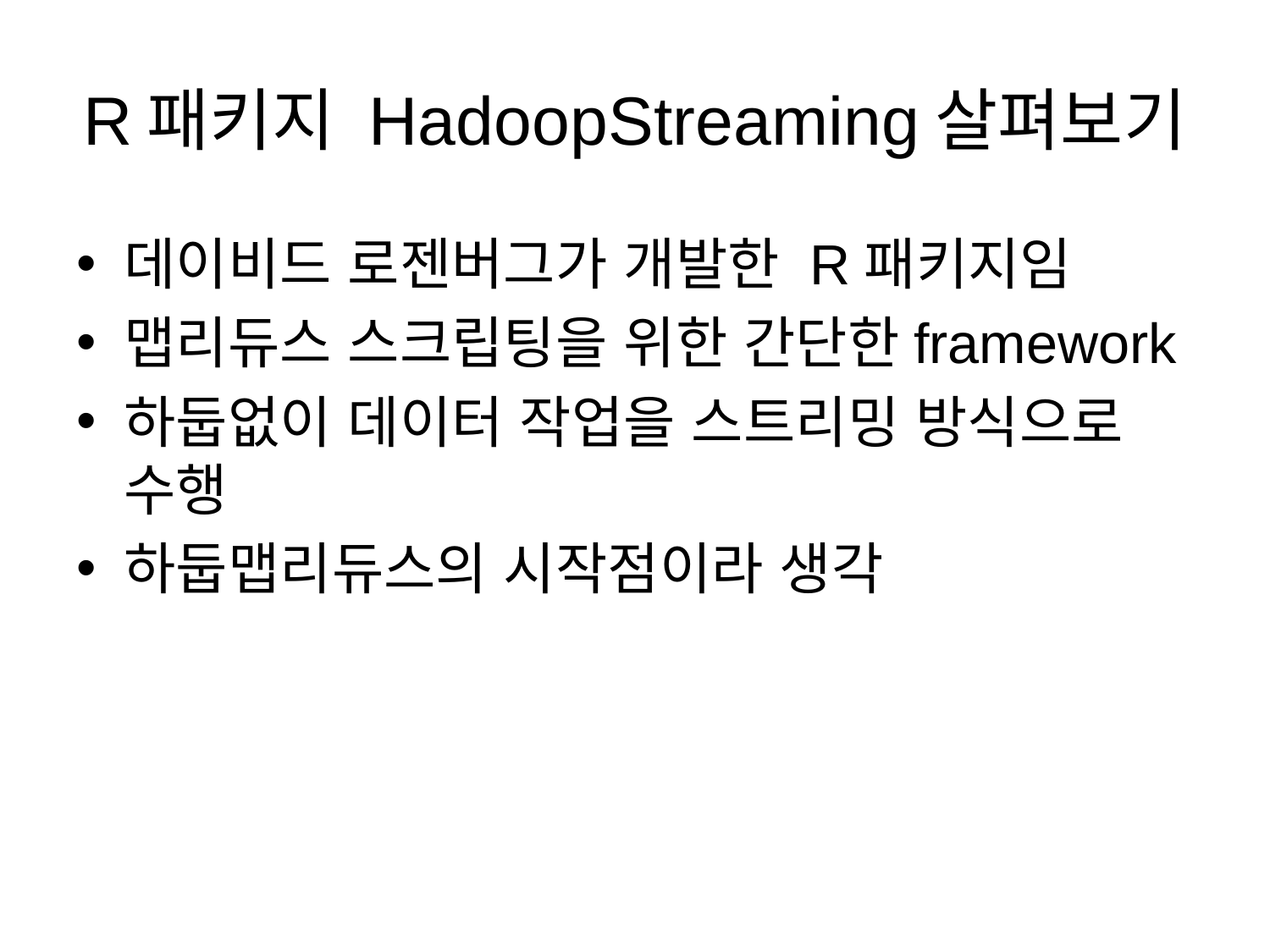

# R패키지 HadoopStreaming살펴보기
데이비드 로젠버그가 개발한 R패키지임
맵리듀스 스크립팅을 위한 간단한framework
하둡없이 데이터 작업을 스트리밍 방식으로 수행
하둡맵리듀스의 시작점이라 생각